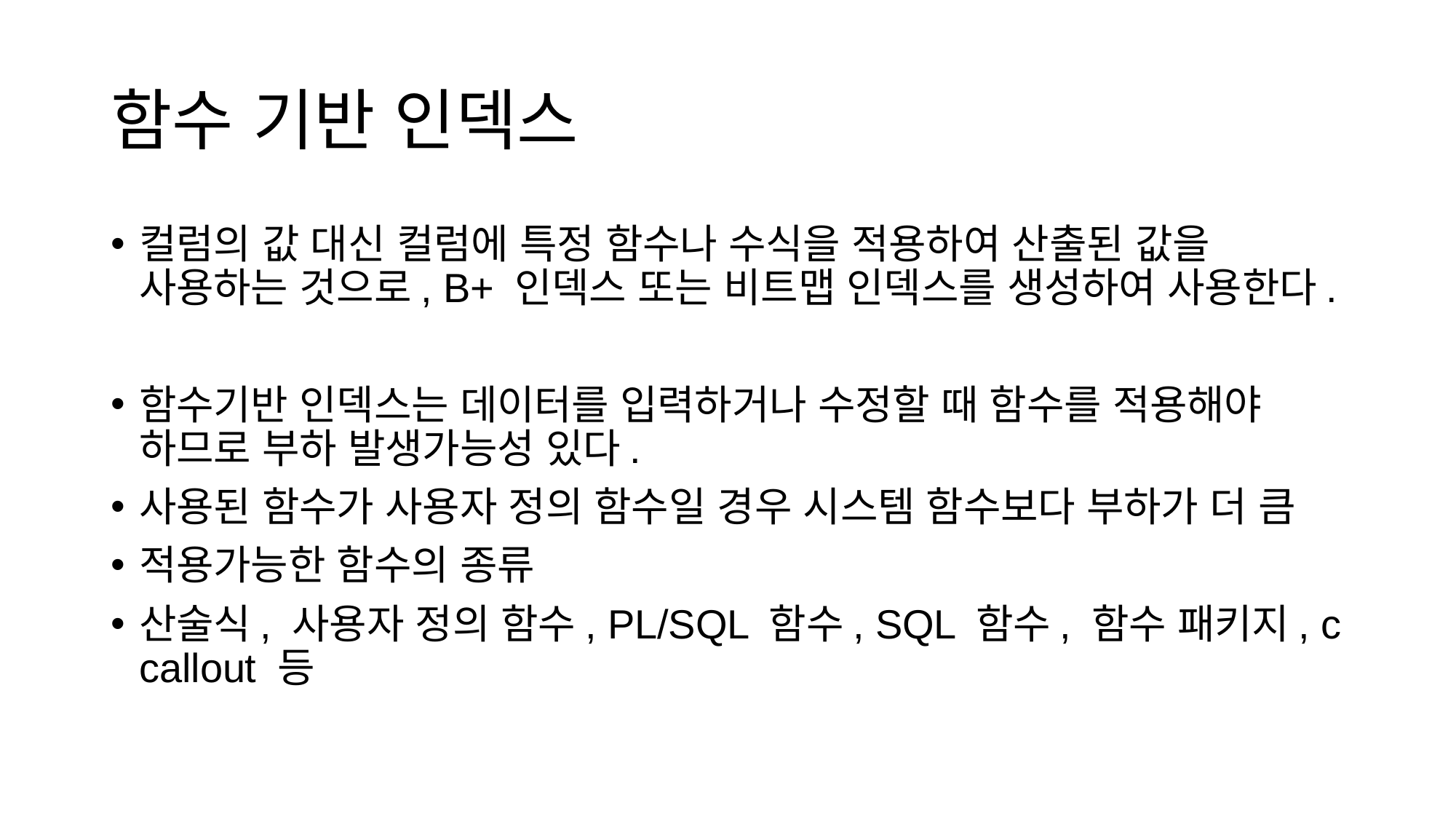

# 함수 기반 인덱스
컬럼의 값 대신 컬럼에 특정 함수나 수식을 적용하여 산출된 값을 사용하는 것으로, B+ 인덱스 또는 비트맵 인덱스를 생성하여 사용한다.

함수기반 인덱스는 데이터를 입력하거나 수정할 때 함수를 적용해야 하므로 부하 발생가능성 있다.
사용된 함수가 사용자 정의 함수일 경우 시스템 함수보다 부하가 더 큼
적용가능한 함수의 종류
산술식, 사용자 정의 함수, PL/SQL 함수, SQL 함수, 함수 패키지, c callout 등